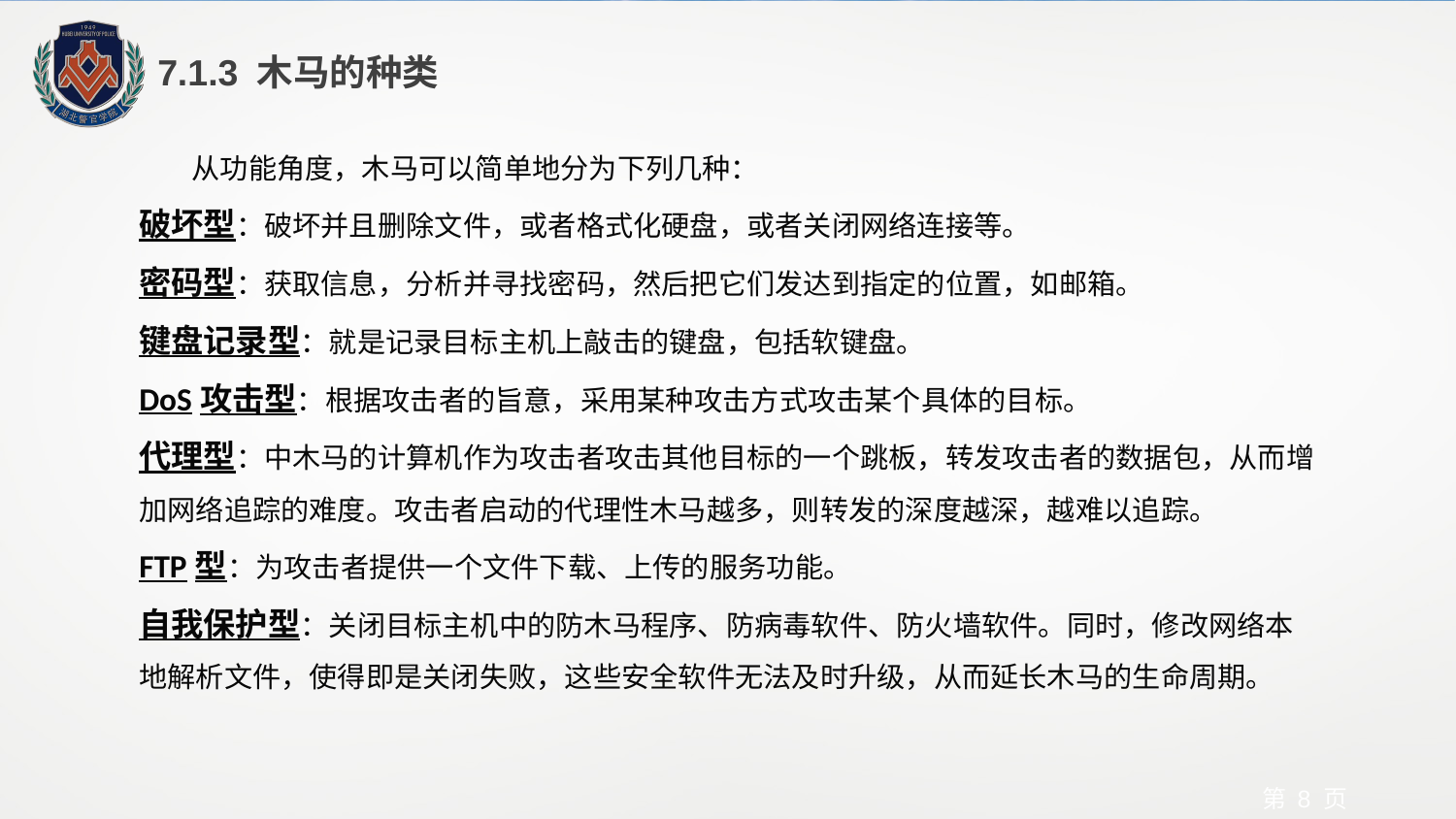

7.1.3 木马的种类
       从功能角度，木马可以简单地分为下列几种：
破坏型：破坏并且删除文件，或者格式化硬盘，或者关闭网络连接等。
密码型：获取信息，分析并寻找密码，然后把它们发达到指定的位置，如邮箱。
键盘记录型：就是记录目标主机上敲击的键盘，包括软键盘。
DoS攻击型：根据攻击者的旨意，采用某种攻击方式攻击某个具体的目标。
代理型：中木马的计算机作为攻击者攻击其他目标的一个跳板，转发攻击者的数据包，从而增加网络追踪的难度。攻击者启动的代理性木马越多，则转发的深度越深，越难以追踪。
FTP型：为攻击者提供一个文件下载、上传的服务功能。
自我保护型：关闭目标主机中的防木马程序、防病毒软件、防火墙软件。同时，修改网络本地解析文件，使得即是关闭失败，这些安全软件无法及时升级，从而延长木马的生命周期。